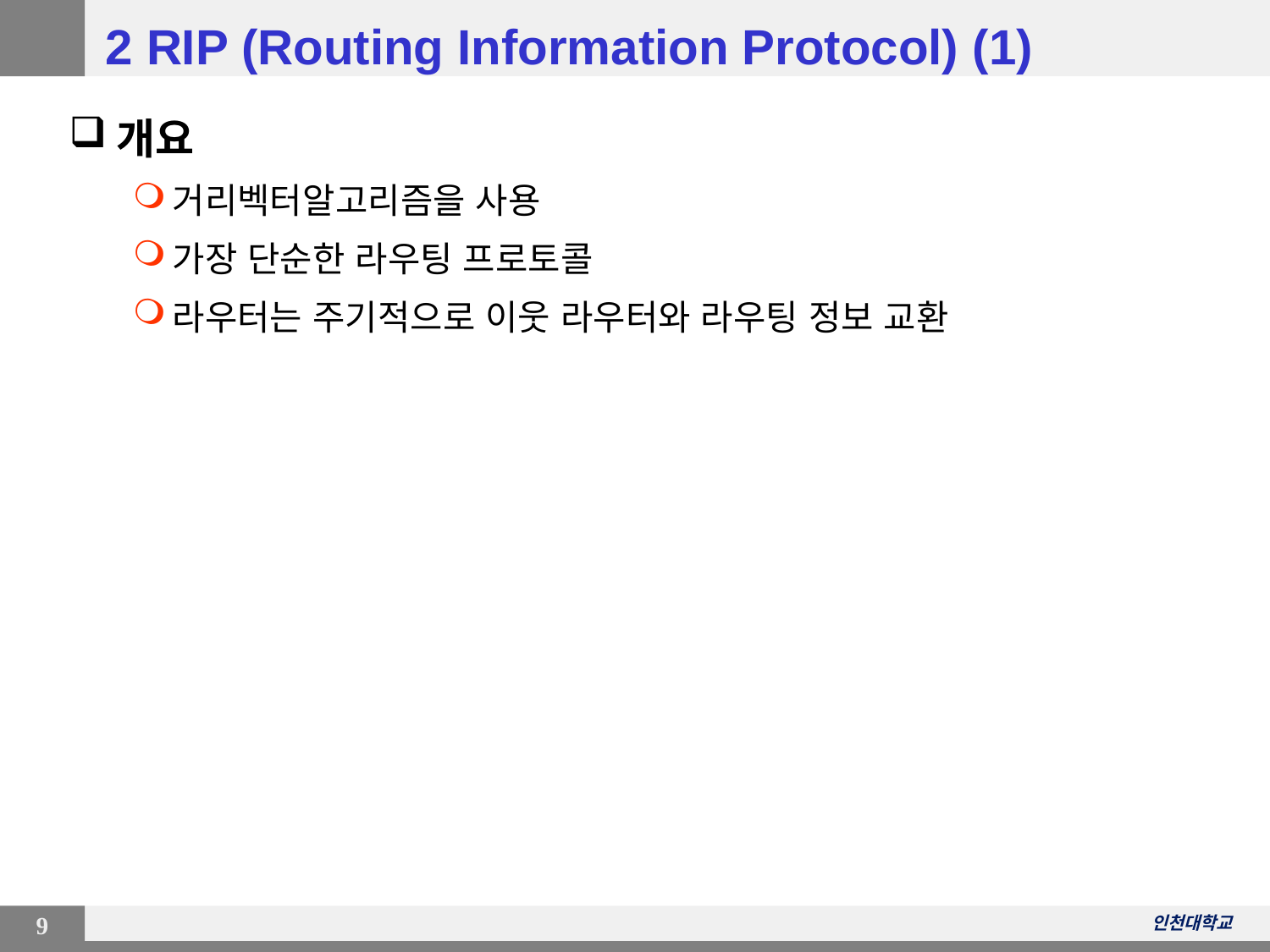

# 2 RIP (Routing Information Protocol) (1)
개요
거리벡터알고리즘을 사용
가장 단순한 라우팅 프로토콜
라우터는 주기적으로 이웃 라우터와 라우팅 정보 교환